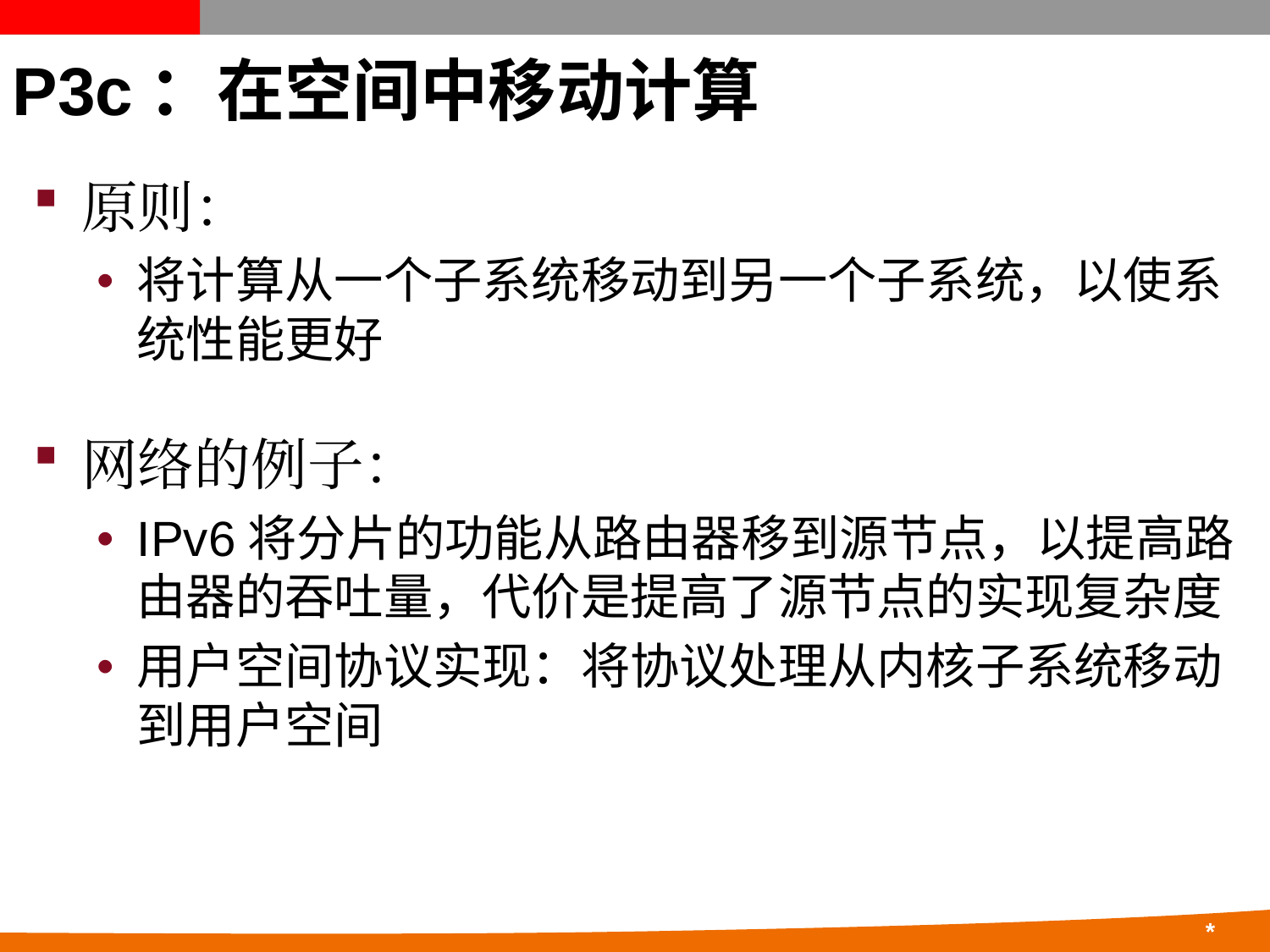

# P3c：在空间中移动计算
原则：
将计算从一个子系统移动到另一个子系统，以使系统性能更好

网络的例子：
IPv6将分片的功能从路由器移到源节点，以提高路由器的吞吐量，代价是提高了源节点的实现复杂度
用户空间协议实现：将协议处理从内核子系统移动到用户空间